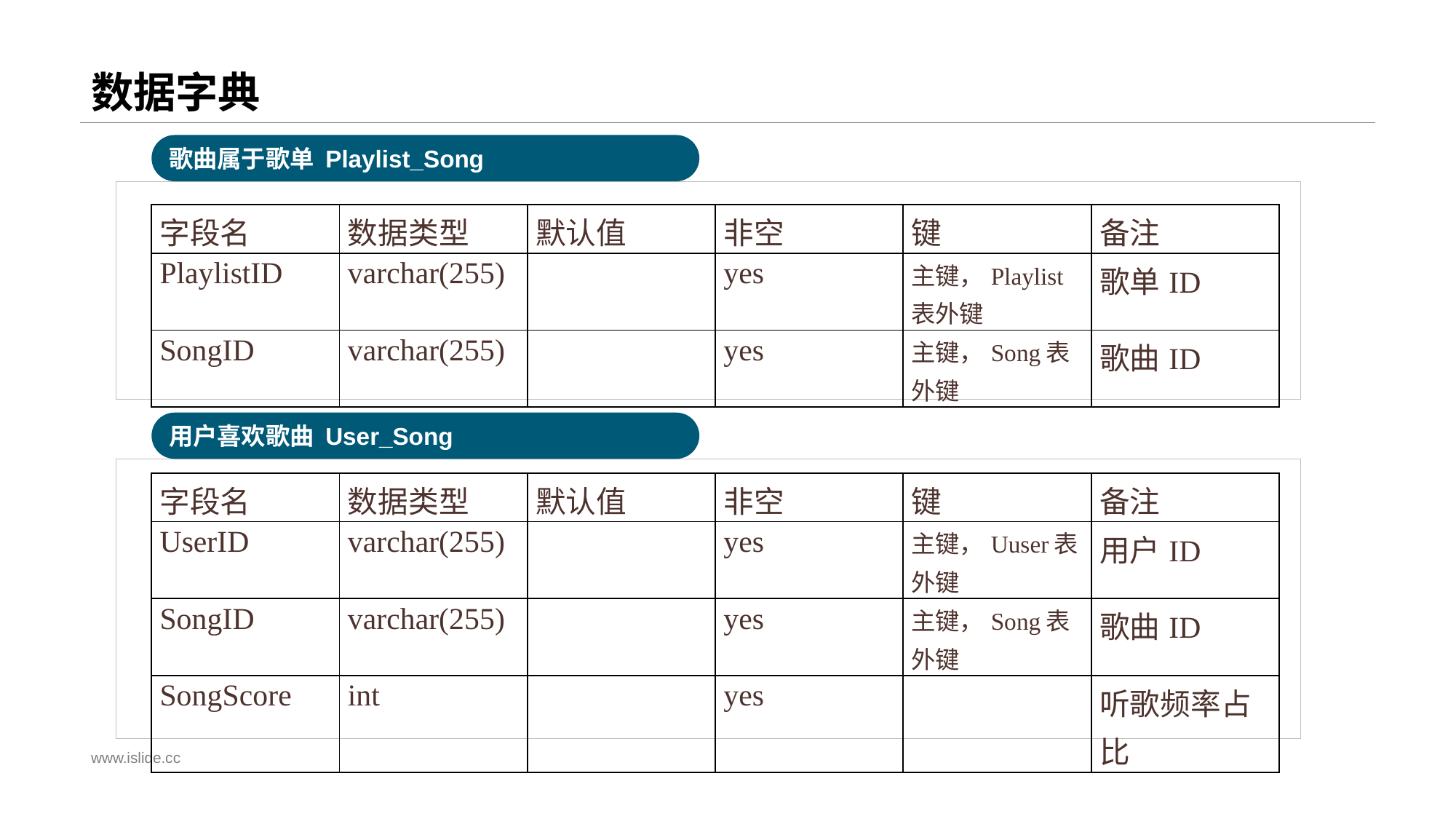

# 数据字典
歌曲属于歌单 Playlist_Song

| 字段名 | 数据类型 | 默认值 | 非空 | 键 | 备注 |
| --- | --- | --- | --- | --- | --- |
| PlaylistID | varchar(255) |  | yes | 主键，Playlist表外键 | 歌单ID |
| SongID | varchar(255) |  | yes | 主键，Song表外键 | 歌曲ID |
用户喜欢歌曲 User_Song

| 字段名 | 数据类型 | 默认值 | 非空 | 键 | 备注 |
| --- | --- | --- | --- | --- | --- |
| UserID | varchar(255) |  | yes | 主键，Uuser表外键 | 用户ID |
| SongID | varchar(255) |  | yes | 主键，Song表外键 | 歌曲ID |
| SongScore | int |  | yes |  | 听歌频率占比 |
www.islide.cc
15